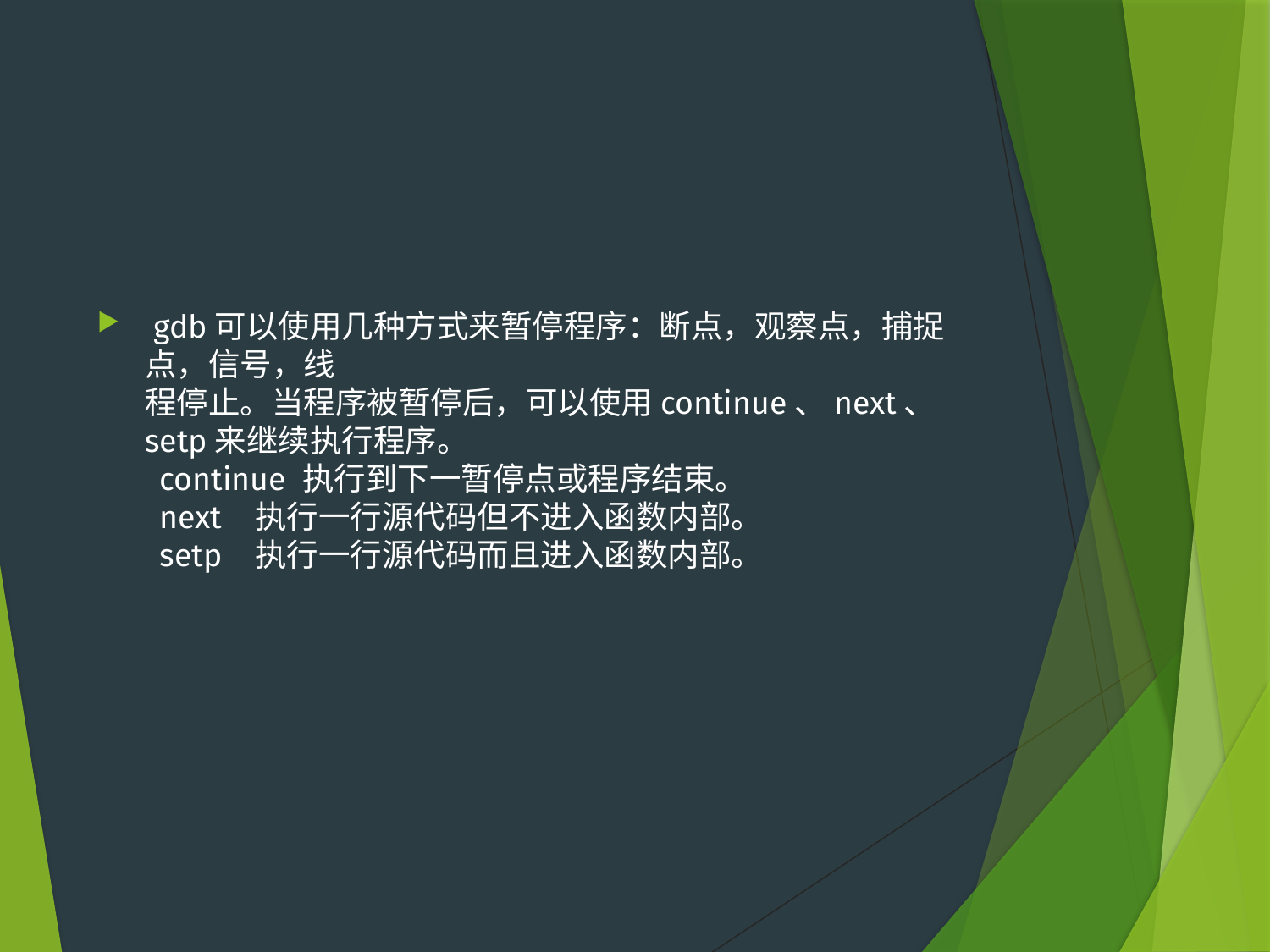

#
 gdb可以使用几种方式来暂停程序：断点，观察点，捕捉点，信号，线
程停止。当程序被暂停后，可以使用continue、next、setp来继续执行程序。
 continue 执行到下一暂停点或程序结束。
 next   执行一行源代码但不进入函数内部。
 setp   执行一行源代码而且进入函数内部。